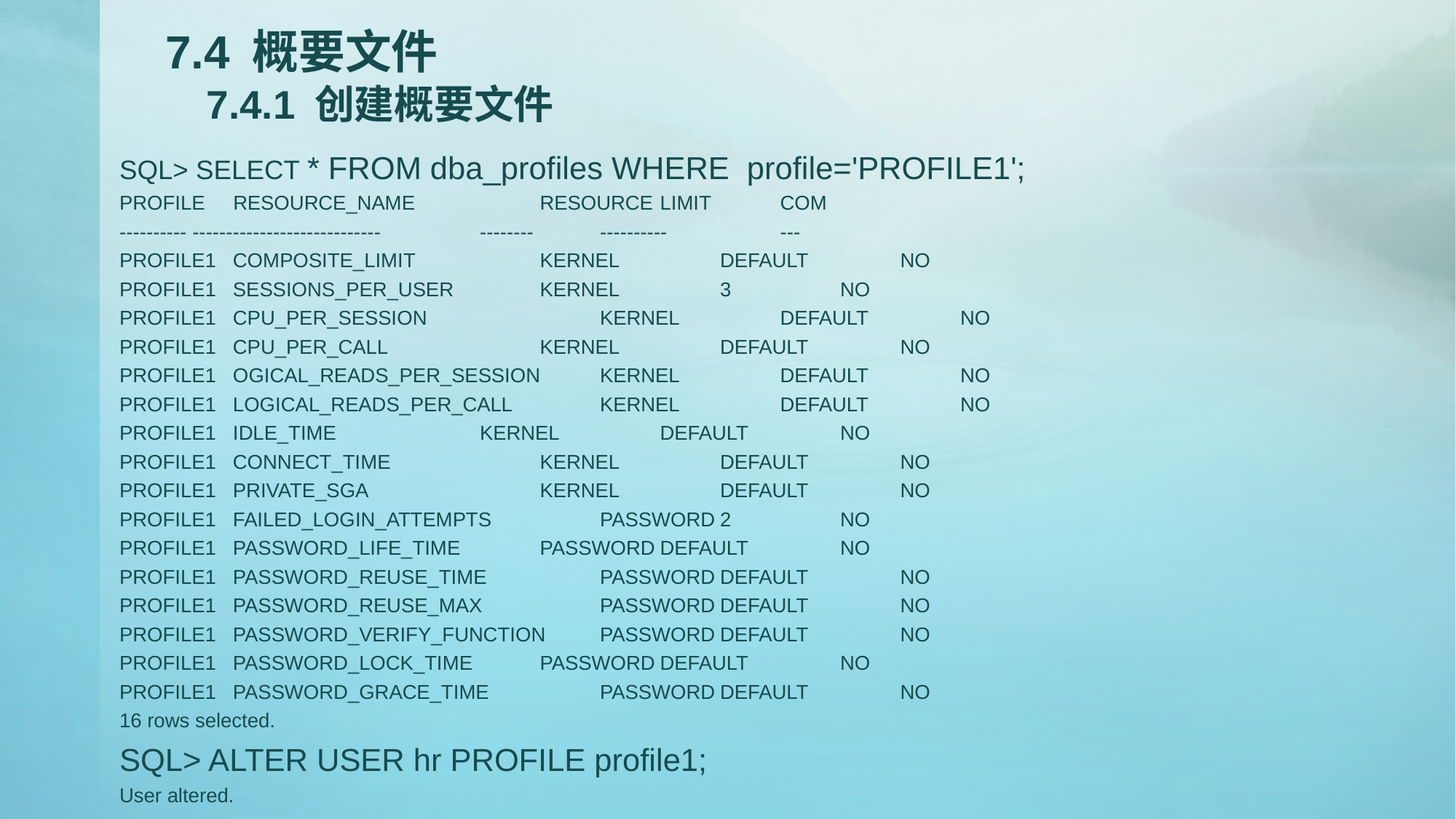

# 7.4 概要文件 7.4.1 创建概要文件
SQL> SELECT * FROM dba_profiles WHERE  profile='PROFILE1';
PROFILE     RESOURCE_NAME			RESOURCE	LIMIT		COM
---------- ----------------------------		--------		----------		---
PROFILE1   COMPOSITE_LIMIT 		KERNEL		DEFAULT		NO
PROFILE1   SESSIONS_PER_USER		KERNEL 		3		NO
PROFILE1   CPU_PER_SESSION			KERNEL 		DEFAULT		NO
PROFILE1   CPU_PER_CALL			KERNEL		DEFAULT		NO
PROFILE1   OGICAL_READS_PER_SESSION	KERNEL		DEFAULT		NO
PROFILE1   LOGICAL_READS_PER_CALL		KERNEL		DEFAULT		NO
PROFILE1   IDLE_TIME			KERNEL		DEFAULT 		NO
PROFILE1   CONNECT_TIME			KERNEL		DEFAULT		NO
PROFILE1   PRIVATE_SGA			KERNEL		DEFAULT		NO
PROFILE1   FAILED_LOGIN_ATTEMPTS		PASSWORD	2		NO
PROFILE1   PASSWORD_LIFE_TIME		PASSWORD	DEFAULT		NO
PROFILE1   PASSWORD_REUSE_TIME		PASSWORD	DEFAULT		NO
PROFILE1   PASSWORD_REUSE_MAX		PASSWORD	DEFAULT		NO
PROFILE1   PASSWORD_VERIFY_FUNCTION	PASSWORD	DEFAULT		NO
PROFILE1   PASSWORD_LOCK_TIME		PASSWORD	DEFAULT		NO
PROFILE1   PASSWORD_GRACE_TIME		PASSWORD	DEFAULT		NO
16 rows selected.
SQL> ALTER USER hr PROFILE profile1;
User altered.